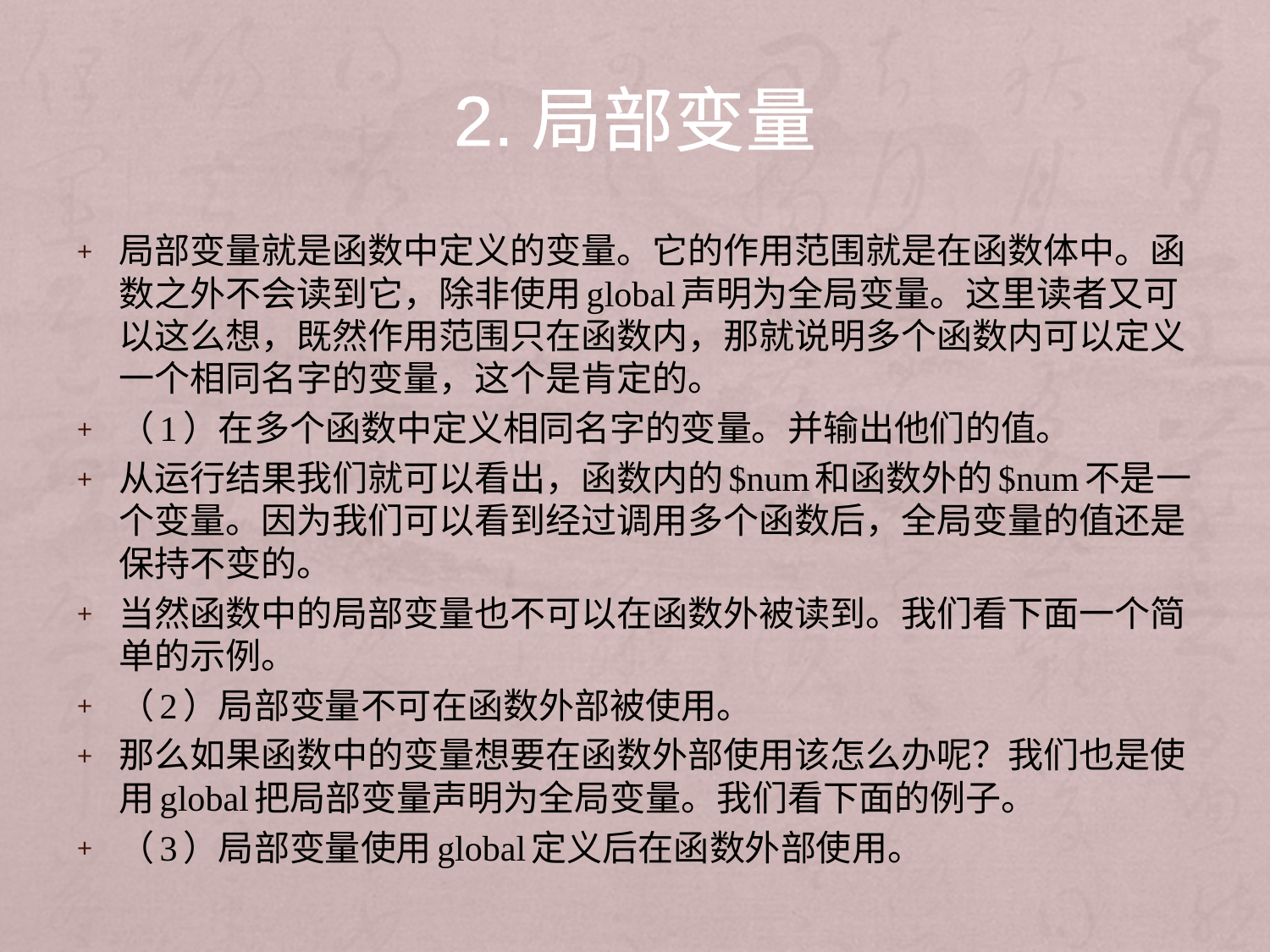

# 2.局部变量
局部变量就是函数中定义的变量。它的作用范围就是在函数体中。函数之外不会读到它，除非使用global声明为全局变量。这里读者又可以这么想，既然作用范围只在函数内，那就说明多个函数内可以定义一个相同名字的变量，这个是肯定的。
（1）在多个函数中定义相同名字的变量。并输出他们的值。
从运行结果我们就可以看出，函数内的$num和函数外的$num不是一个变量。因为我们可以看到经过调用多个函数后，全局变量的值还是保持不变的。
当然函数中的局部变量也不可以在函数外被读到。我们看下面一个简单的示例。
（2）局部变量不可在函数外部被使用。
那么如果函数中的变量想要在函数外部使用该怎么办呢？我们也是使用global把局部变量声明为全局变量。我们看下面的例子。
（3）局部变量使用global定义后在函数外部使用。